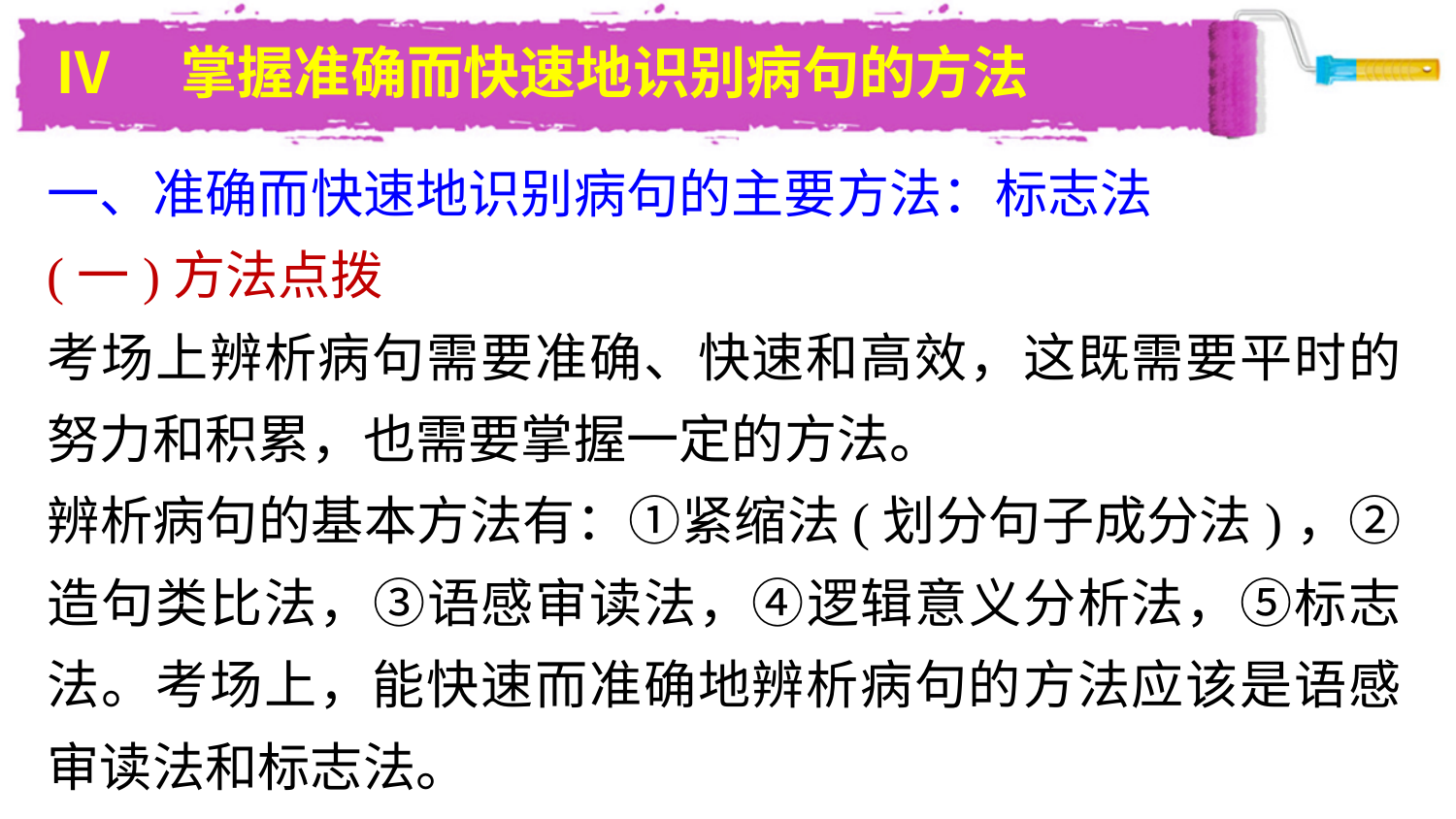

Ⅳ　掌握准确而快速地识别病句的方法
一、准确而快速地识别病句的主要方法：标志法
(一)方法点拨
考场上辨析病句需要准确、快速和高效，这既需要平时的努力和积累，也需要掌握一定的方法。
辨析病句的基本方法有：①紧缩法(划分句子成分法)，②造句类比法，③语感审读法，④逻辑意义分析法，⑤标志法。考场上，能快速而准确地辨析病句的方法应该是语感审读法和标志法。